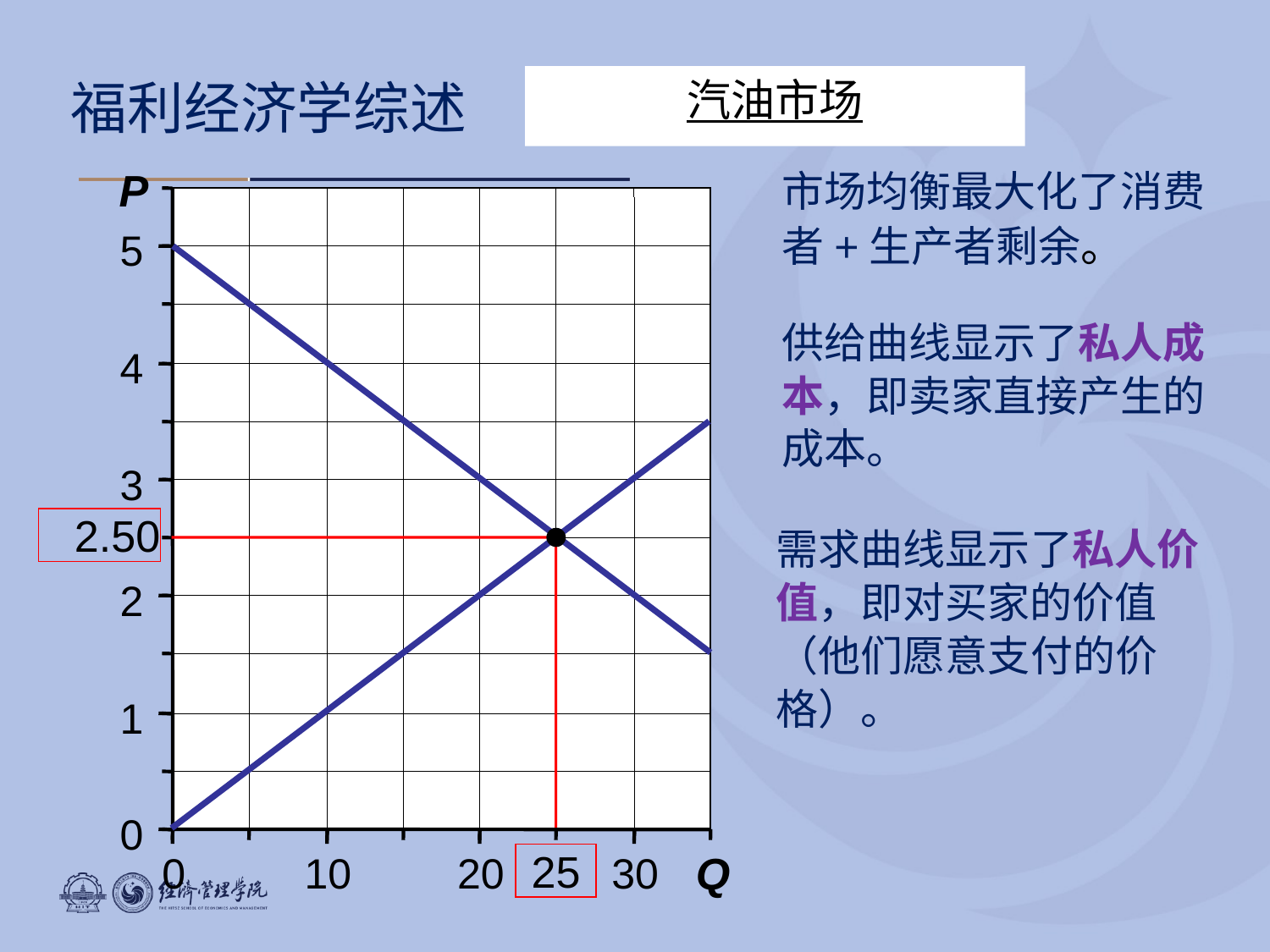

汽油市场

5

4

3

2

1

0

0
10
20
30
P

Q
# 福利经济学综述
市场均衡最大化了消费者+生产者剩余。

供给曲线显示了私人成本，即卖家直接产生的成本。

2.50

25

需求曲线显示了私人价值，即对买家的价值（他们愿意支付的价格）。